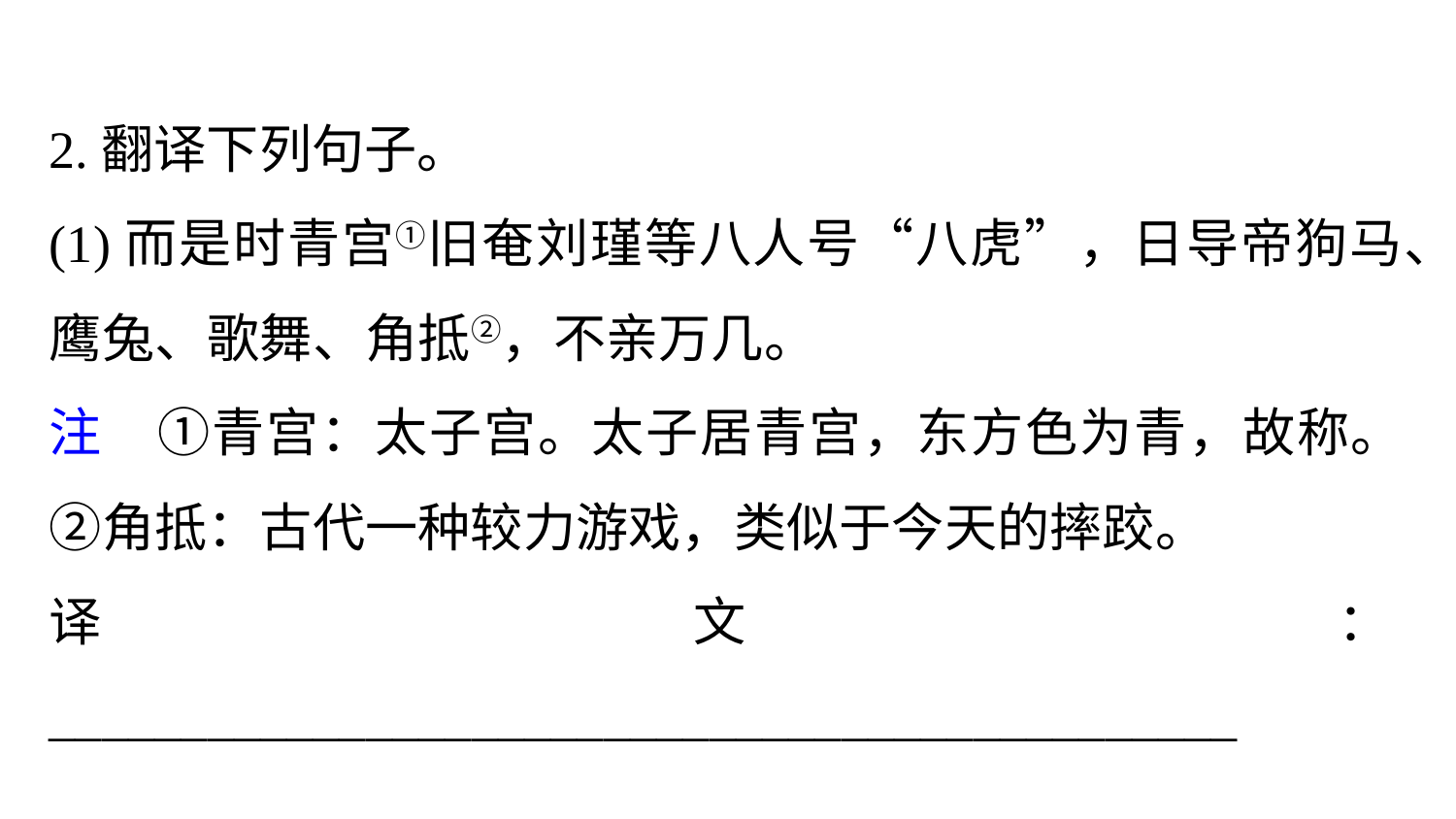

2.翻译下列句子。
(1)而是时青宫①旧奄刘瑾等八人号“八虎”，日导帝狗马、鹰兔、歌舞、角抵②，不亲万几。
注　①青宫：太子宫。太子居青宫，东方色为青，故称。②角抵：古代一种较力游戏，类似于今天的摔跤。
译文：_____________________________________________